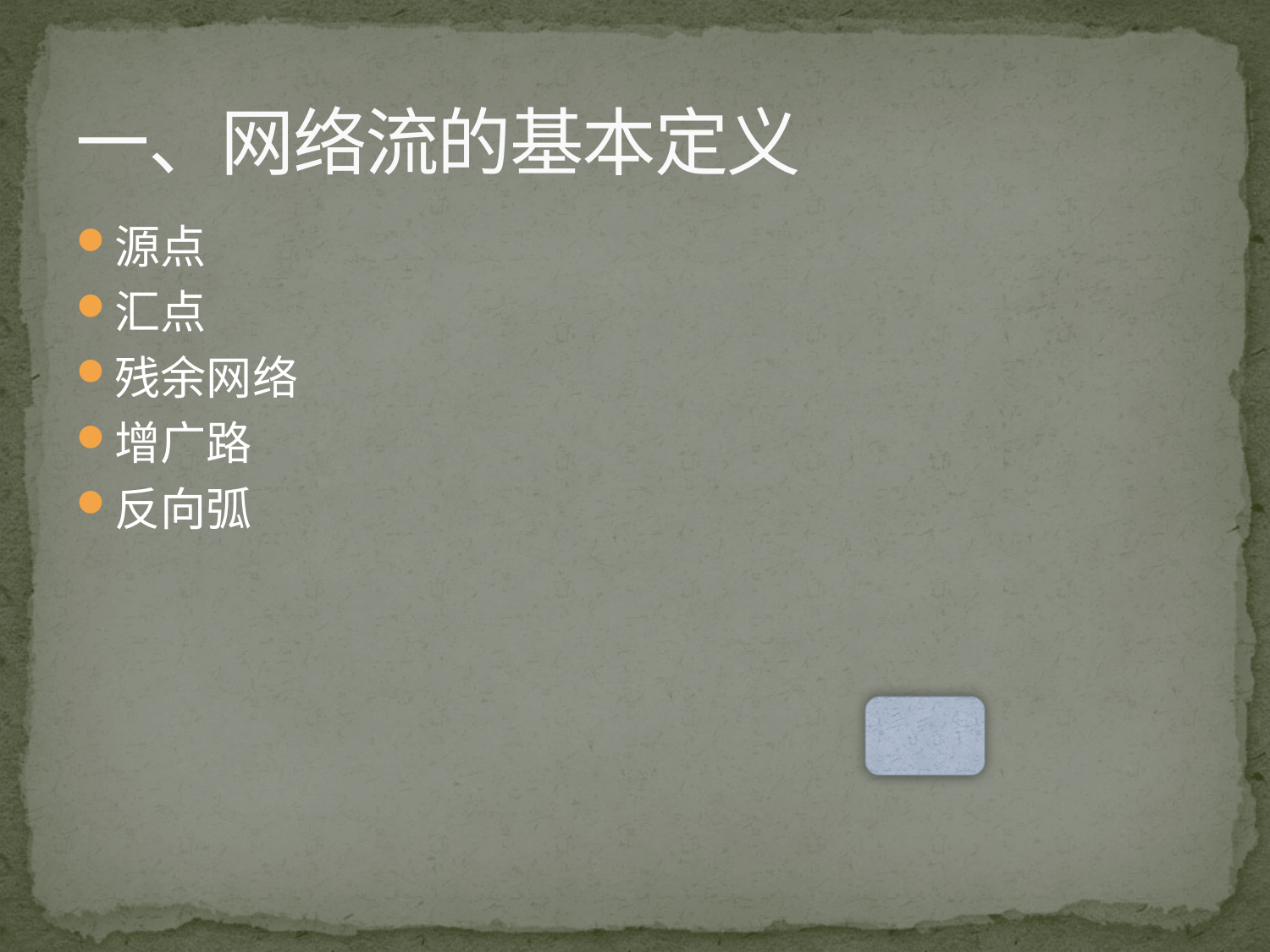

# 一、网络流的基本定义
源点
汇点
残余网络
增广路
反向弧